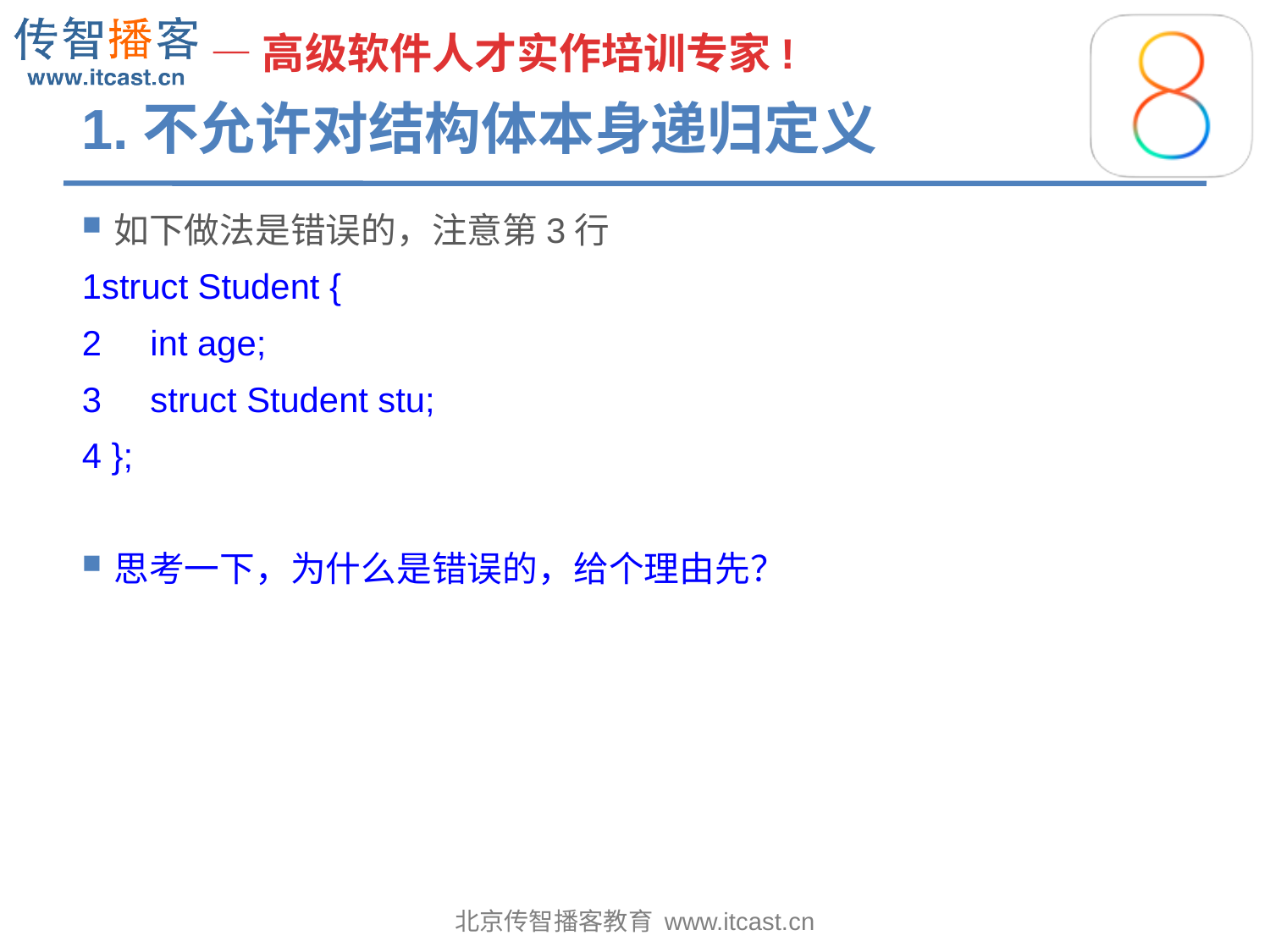

# 1.不允许对结构体本身递归定义
如下做法是错误的，注意第3行
1struct Student {
2     int age;
3     struct Student stu;
4 };

思考一下，为什么是错误的，给个理由先？